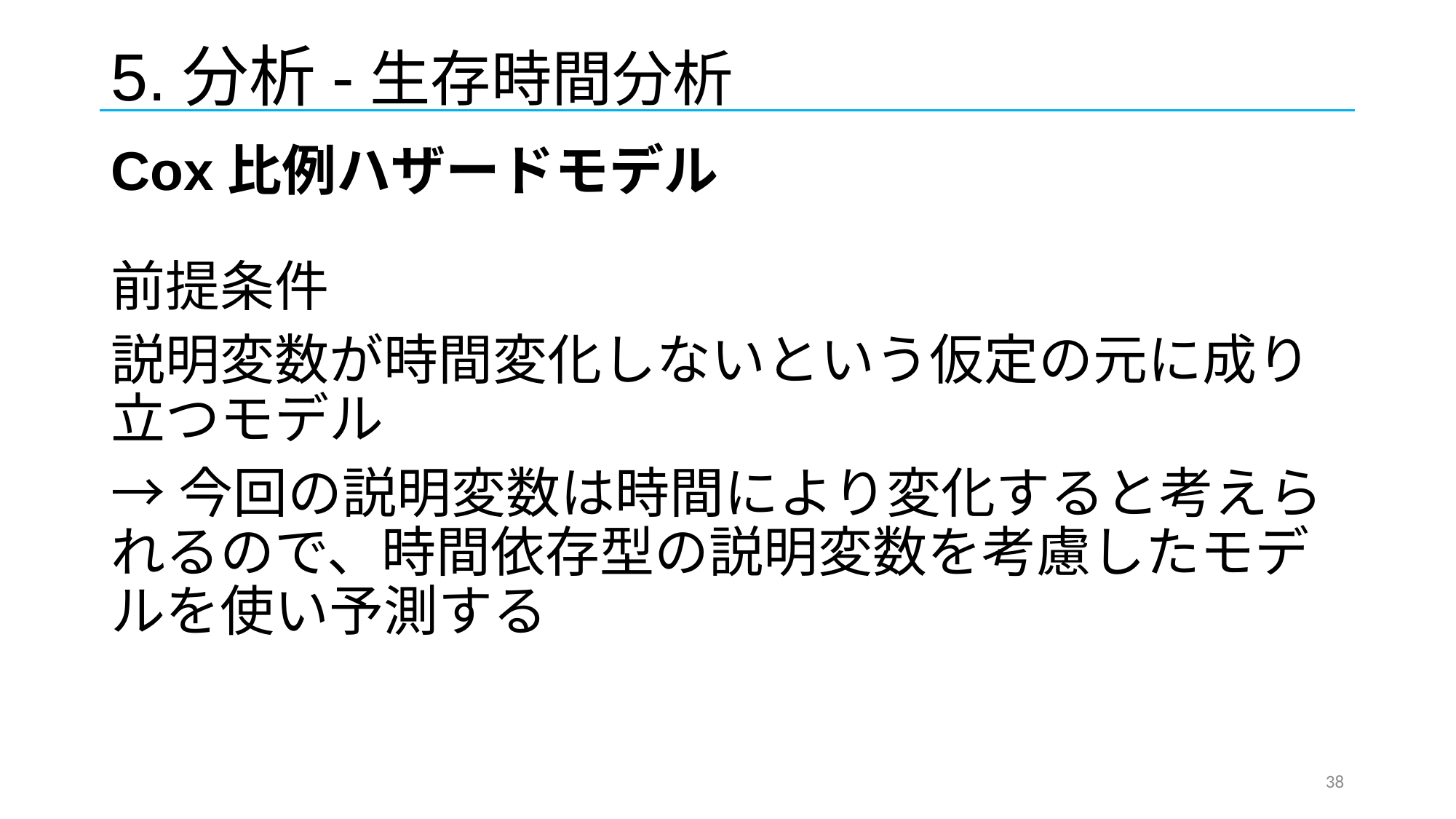

# 5.分析-生存時間分析
Cox比例ハザードモデル

前提条件
説明変数が時間変化しないという仮定の元に成り立つモデル
→今回の説明変数は時間により変化すると考えられるので、時間依存型の説明変数を考慮したモデルを使い予測する
38